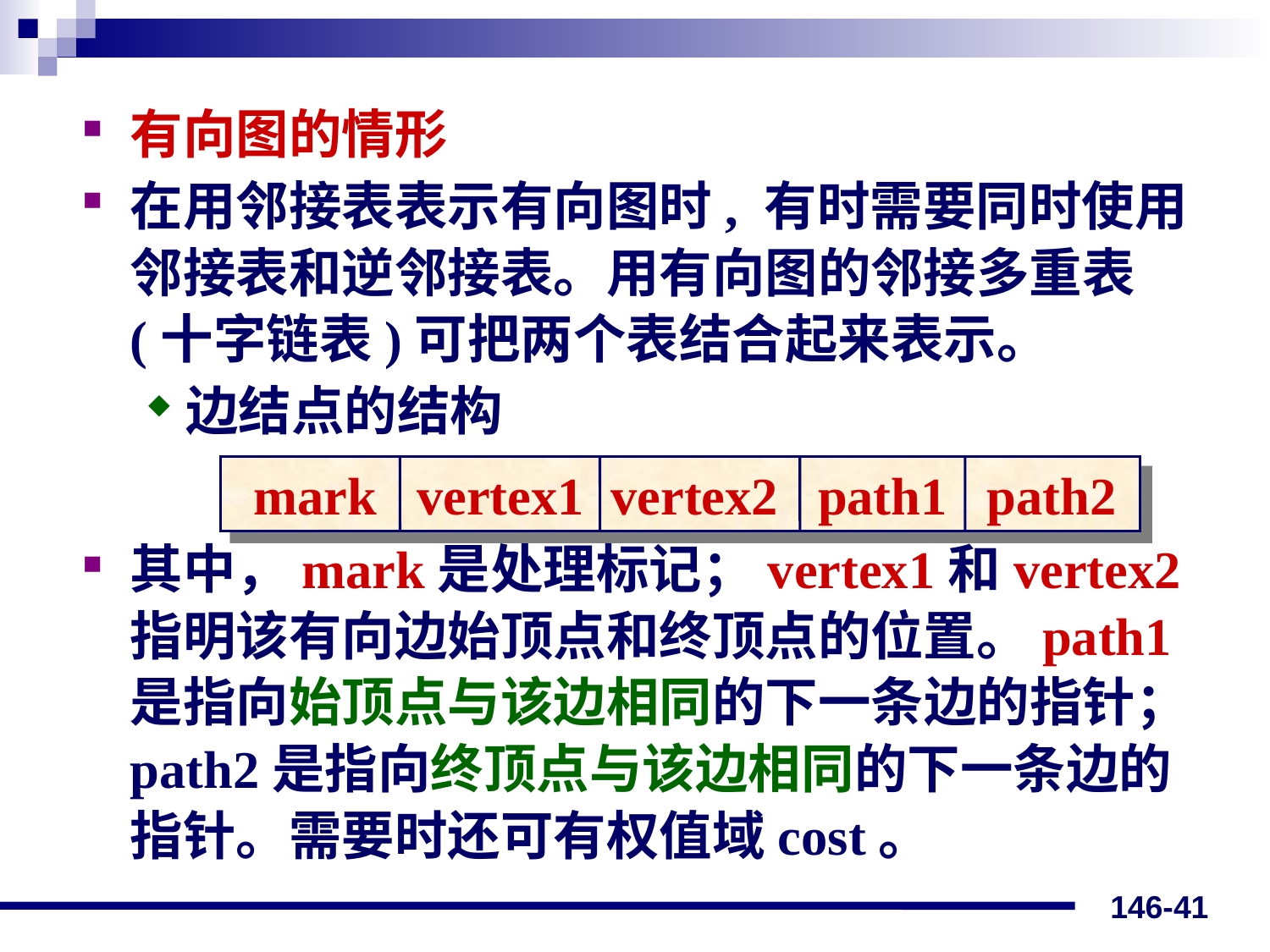

有向图的情形
在用邻接表表示有向图时, 有时需要同时使用邻接表和逆邻接表。用有向图的邻接多重表(十字链表)可把两个表结合起来表示。
边结点的结构

其中，mark是处理标记；vertex1和vertex2指明该有向边始顶点和终顶点的位置。path1是指向始顶点与该边相同的下一条边的指针；path2是指向终顶点与该边相同的下一条边的指针。需要时还可有权值域cost。
  mark   vertex1  vertex2   path1   path2

146-41